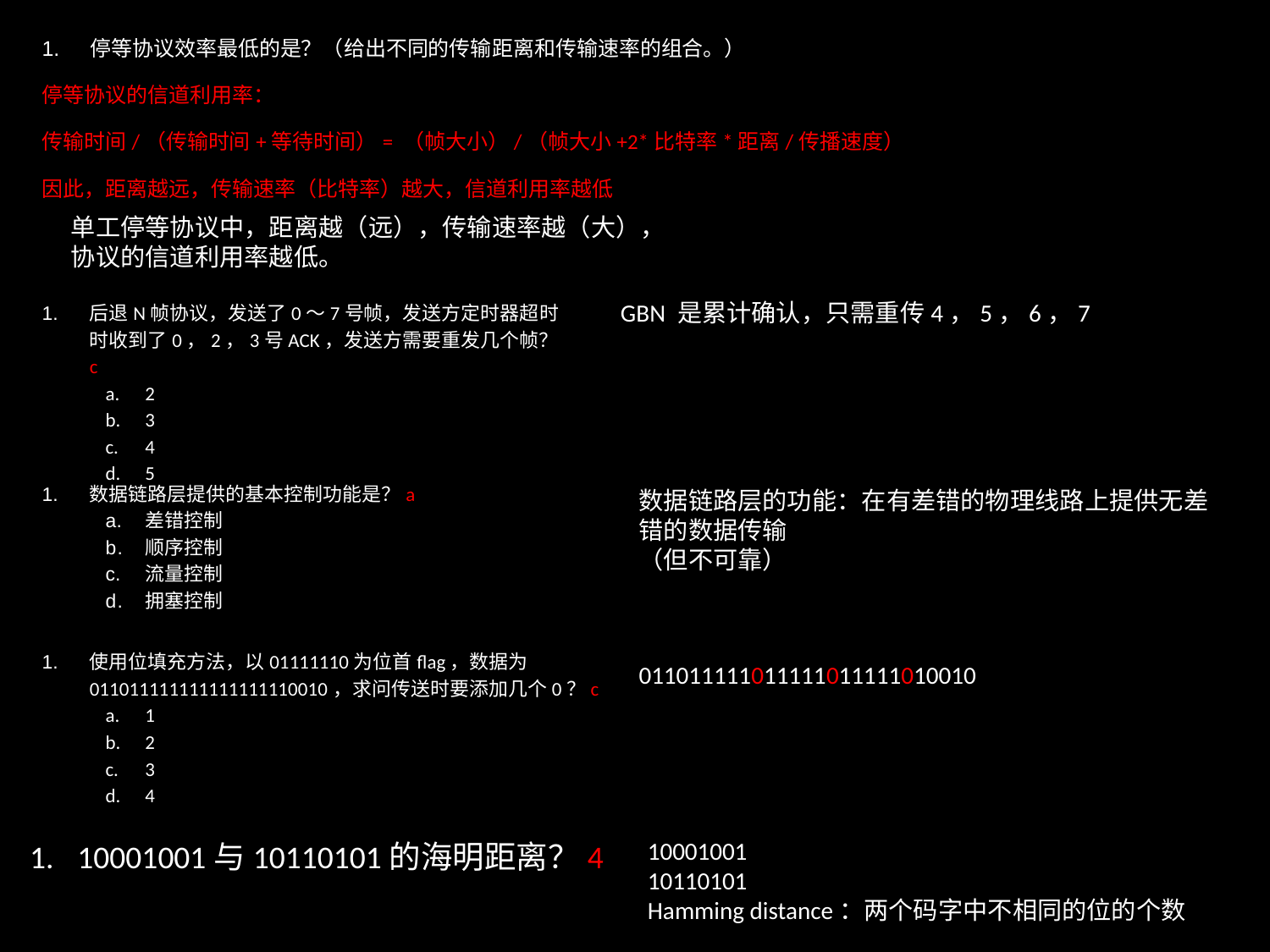

停等协议效率最低的是？（给出不同的传输距离和传输速率的组合。）
停等协议的信道利用率：
传输时间/（传输时间+等待时间）= （帧大小）/（帧大小+2*比特率*距离/传播速度）
因此，距离越远，传输速率（比特率）越大，信道利用率越低
单工停等协议中，距离越（远），传输速率越（大），协议的信道利用率越低。
后退N帧协议，发送了0～7号帧，发送方定时器超时时收到了0，2，3号ACK，发送方需要重发几个帧？c
2
3
4
5
GBN 是累计确认，只需重传4，5，6，7
数据链路层提供的基本控制功能是？a
差错控制
顺序控制
流量控制
拥塞控制
数据链路层的功能：在有差错的物理线路上提供无差错的数据传输
（但不可靠）
使用位填充方法，以01111110为位首flag，数据为011011111111111111110010，求问传送时要添加几个0？c
1
2
3
4
011011111011111011111010010
10001001与10110101的海明距离？4
10001001
10110101
Hamming distance：两个码字中不相同的位的个数